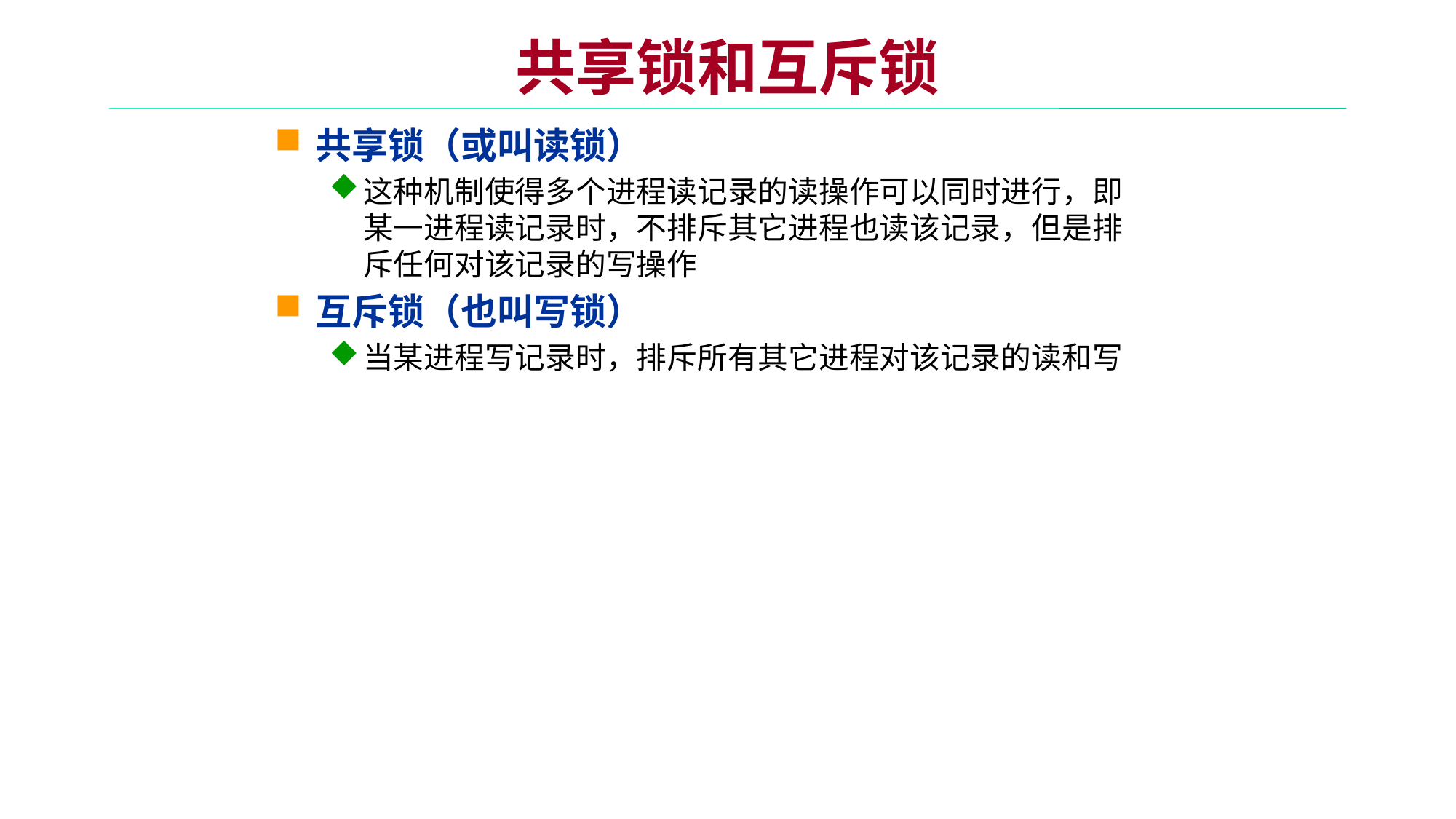

# 共享锁和互斥锁
共享锁（或叫读锁）
这种机制使得多个进程读记录的读操作可以同时进行，即某一进程读记录时，不排斥其它进程也读该记录，但是排斥任何对该记录的写操作
互斥锁（也叫写锁）
当某进程写记录时，排斥所有其它进程对该记录的读和写